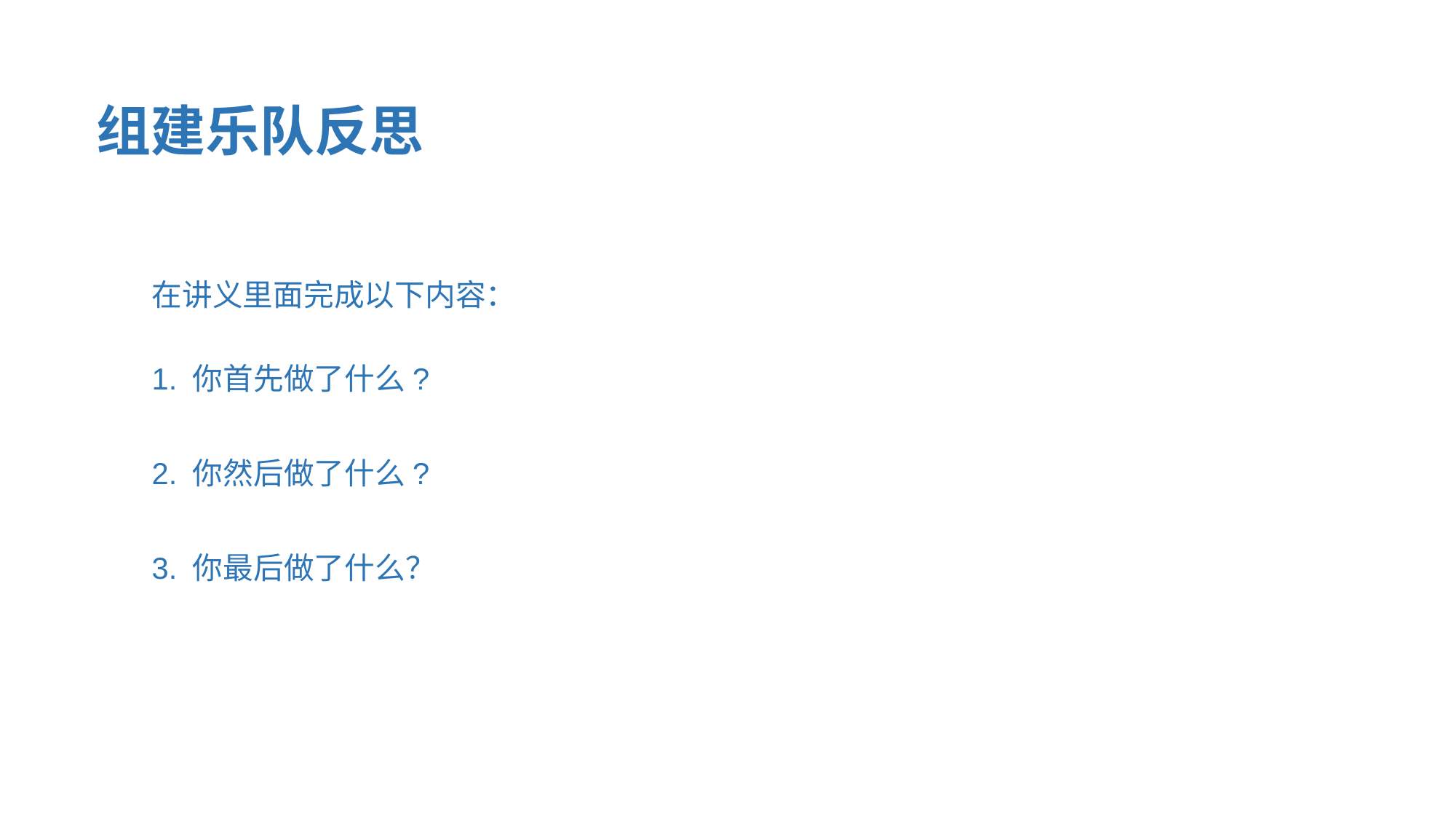

组建乐队反思
在讲义里面完成以下内容：

1. 你首先做了什么?

2. 你然后做了什么?

3. 你最后做了什么？